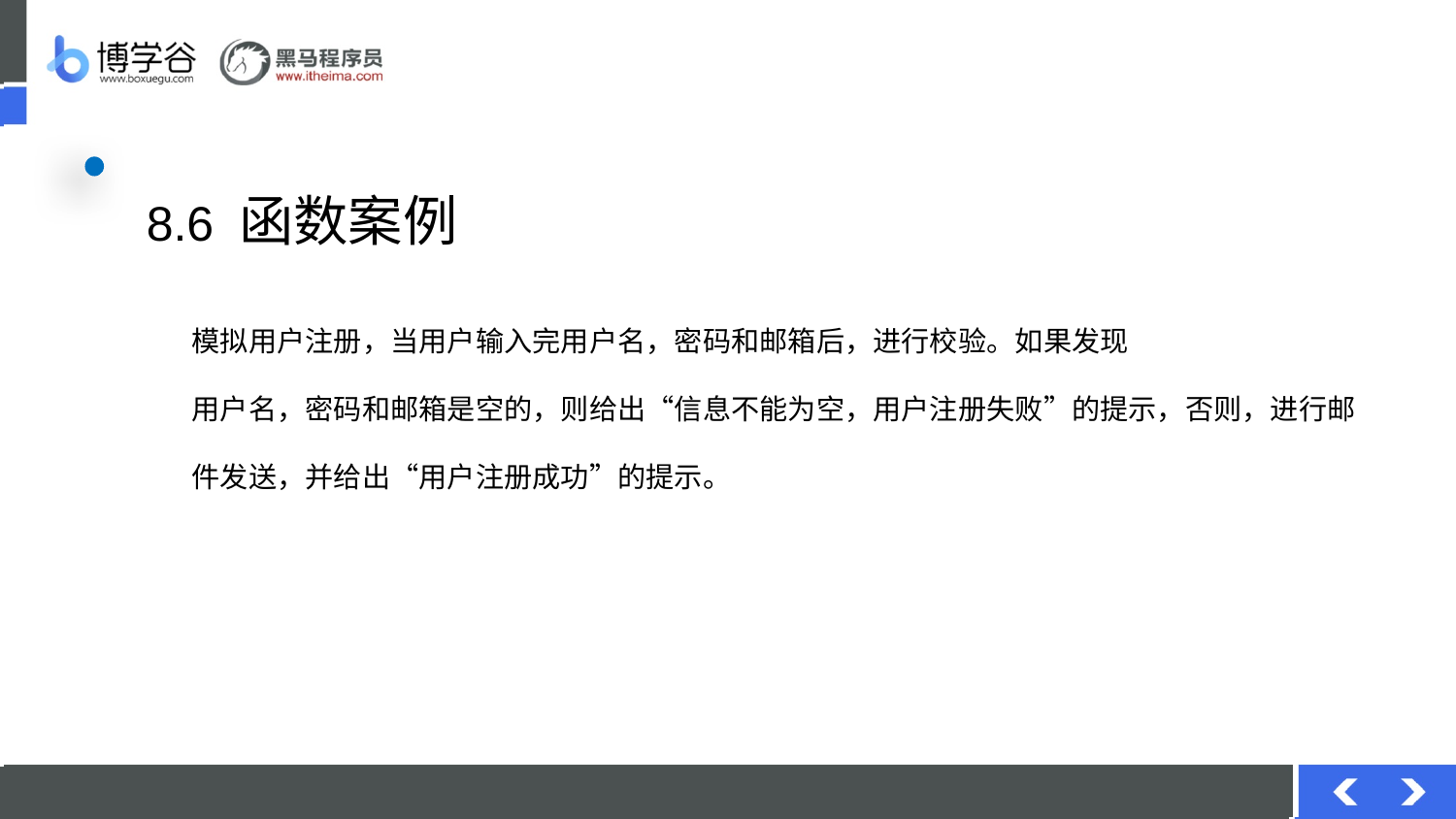

# 8.6 函数案例
模拟用户注册，当用户输入完用户名，密码和邮箱后，进行校验。如果发现

用户名，密码和邮箱是空的，则给出“信息不能为空，用户注册失败”的提示，否则，进行邮

件发送，并给出“用户注册成功”的提示。